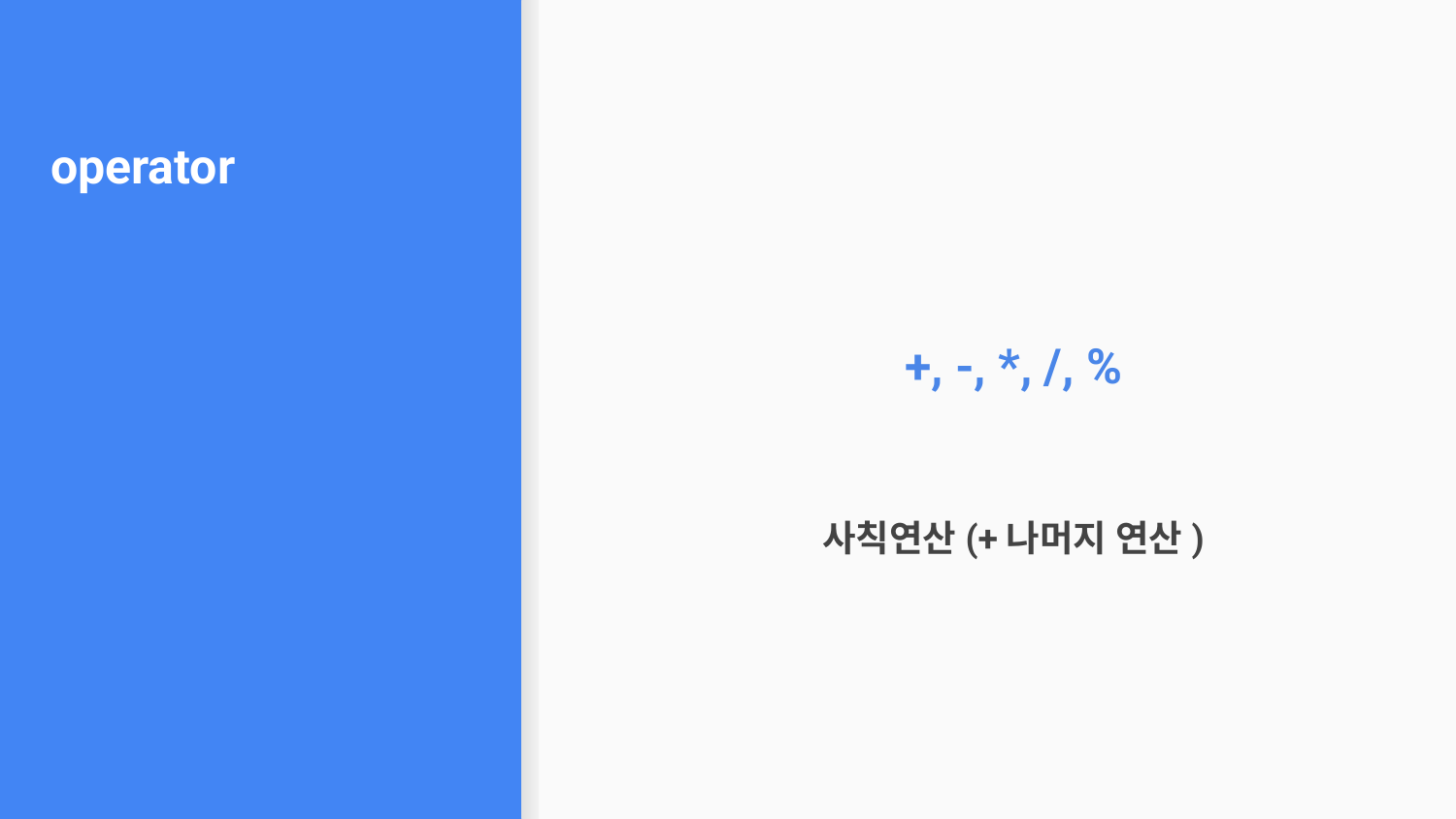

# operator
+, -, *, /, %

사칙연산(+나머지 연산)